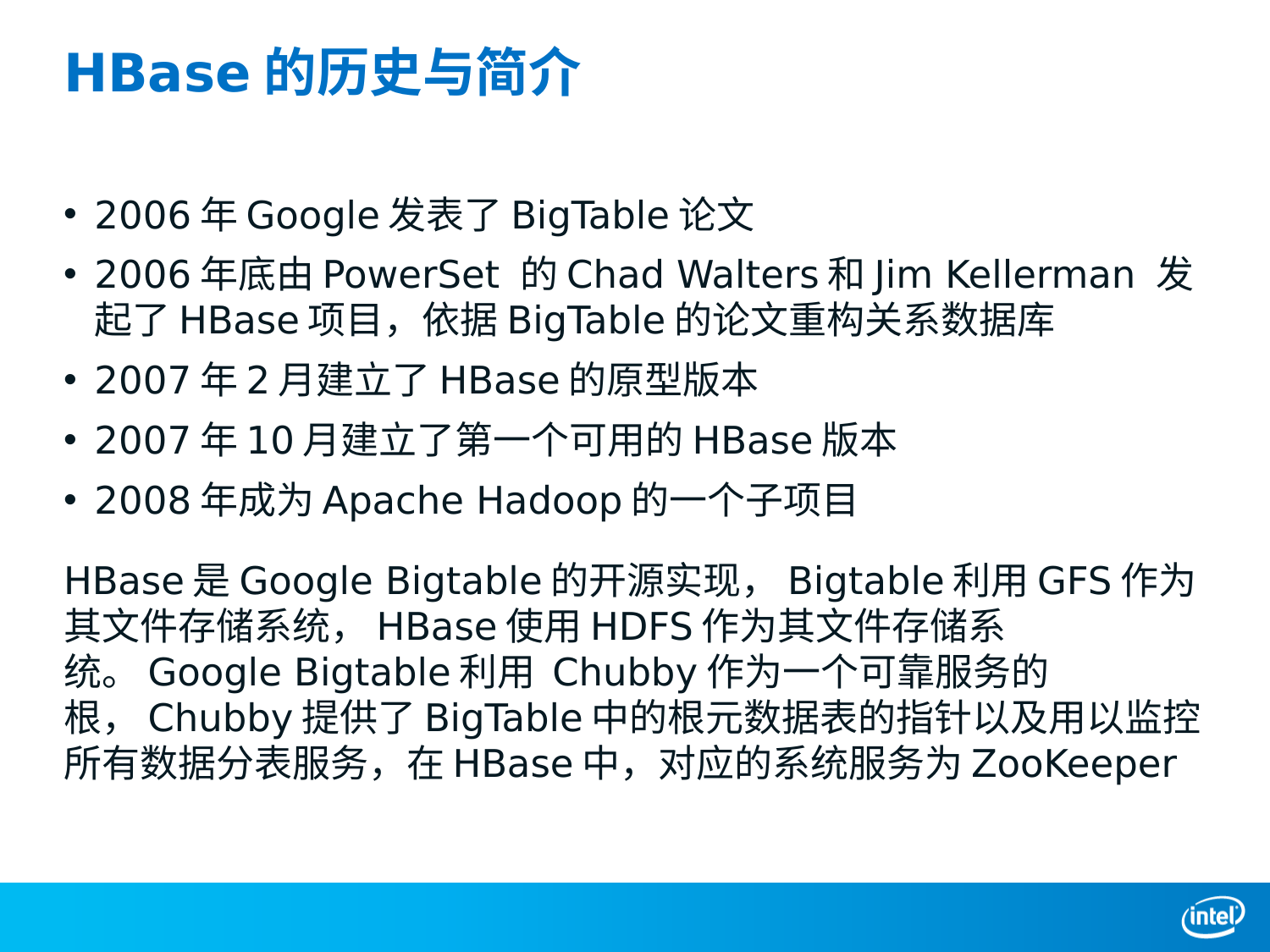

# HBase的历史与简介
2006年Google发表了BigTable论文
2006年底由PowerSet 的Chad Walters和Jim Kellerman 发起了HBase项目，依据BigTable的论文重构关系数据库
2007年2月建立了HBase的原型版本
2007年10月建立了第一个可用的HBase版本
2008年成为Apache Hadoop的一个子项目
HBase是Google Bigtable的开源实现，Bigtable利用GFS作为其文件存储系统，HBase使用HDFS作为其文件存储系统。Google Bigtable利用 Chubby作为一个可靠服务的根，Chubby提供了BigTable中的根元数据表的指针以及用以监控所有数据分表服务，在HBase中，对应的系统服务为ZooKeeper